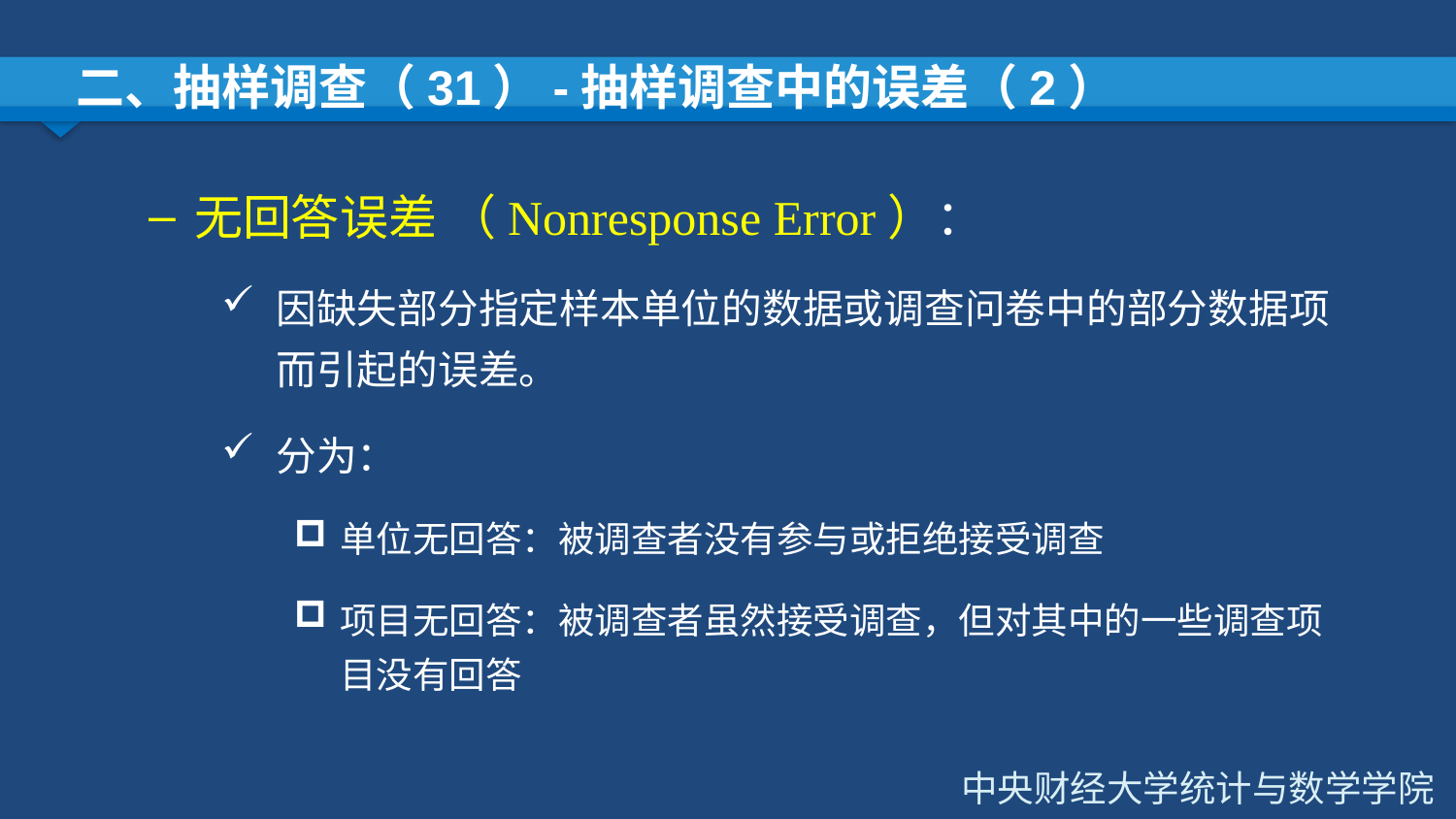

# 二、抽样调查（31）-抽样调查中的误差（2）
无回答误差 （Nonresponse Error）：
因缺失部分指定样本单位的数据或调查问卷中的部分数据项而引起的误差。
分为：
单位无回答：被调查者没有参与或拒绝接受调查
项目无回答：被调查者虽然接受调查，但对其中的一些调查项目没有回答